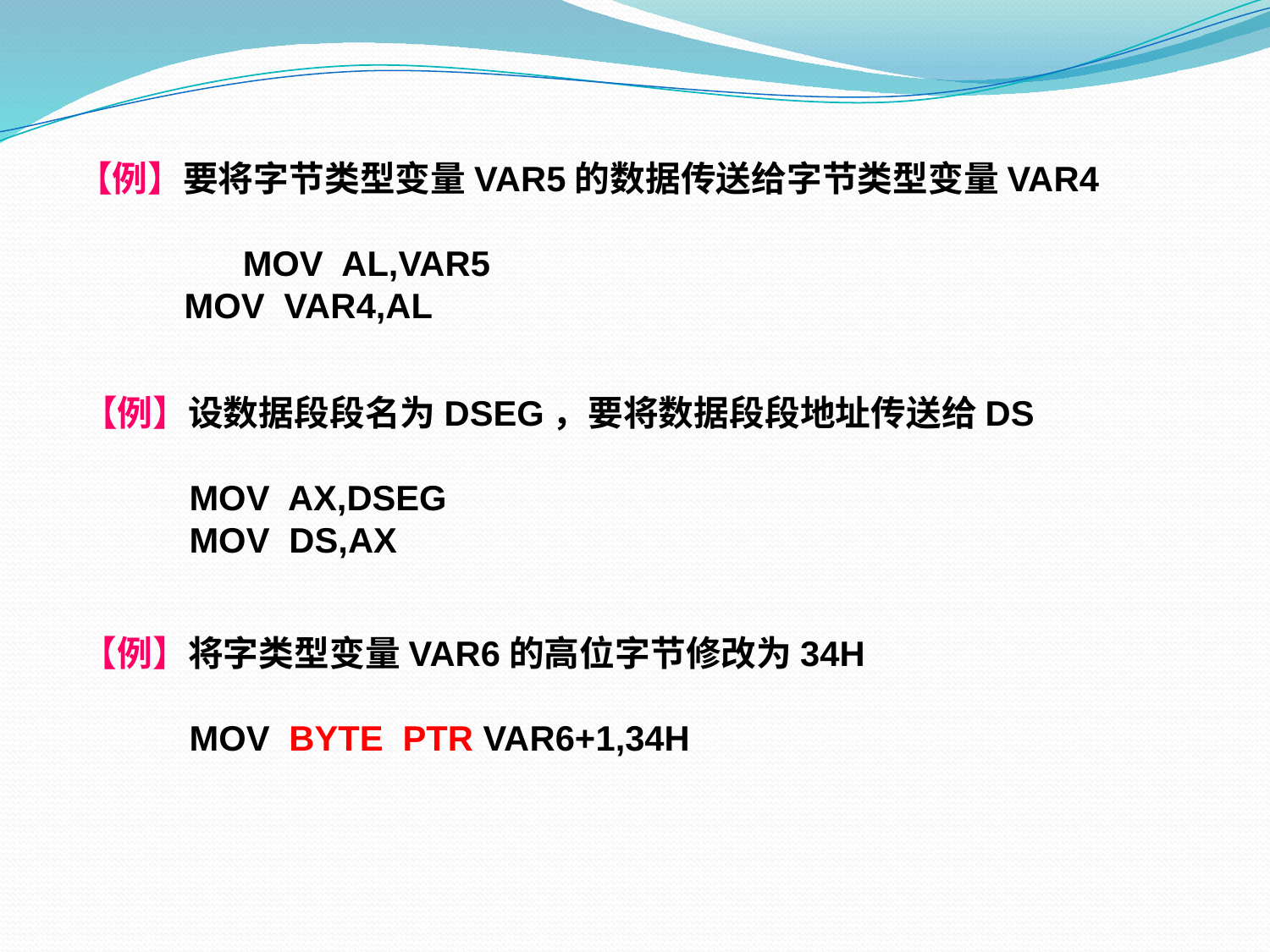

【例】要将字节类型变量VAR5的数据传送给字节类型变量VAR4

	    MOV  AL,VAR5
           MOV  VAR4,AL
【例】设数据段段名为DSEG，要将数据段段地址传送给DS

           MOV  AX,DSEG
           MOV  DS,AX
【例】将字类型变量VAR6的高位字节修改为34H

           MOV  BYTE  PTR VAR6+1,34H